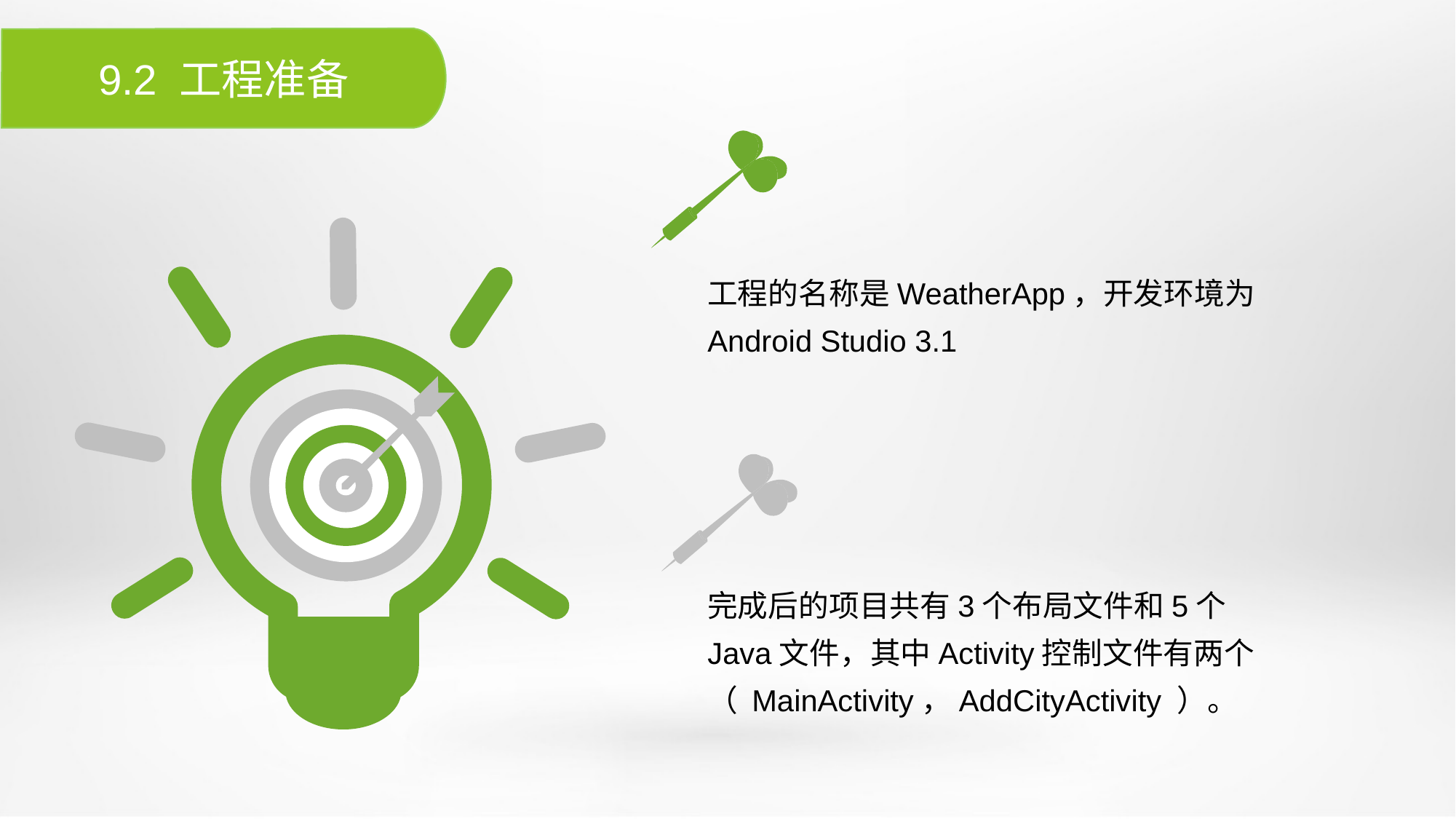

9.2 工程准备

工程的名称是WeatherApp，开发环境为Android Studio 3.1

完成后的项目共有3个布局文件和5个Java文件，其中Activity控制文件有两个（ MainActivity，AddCityActivity ）。